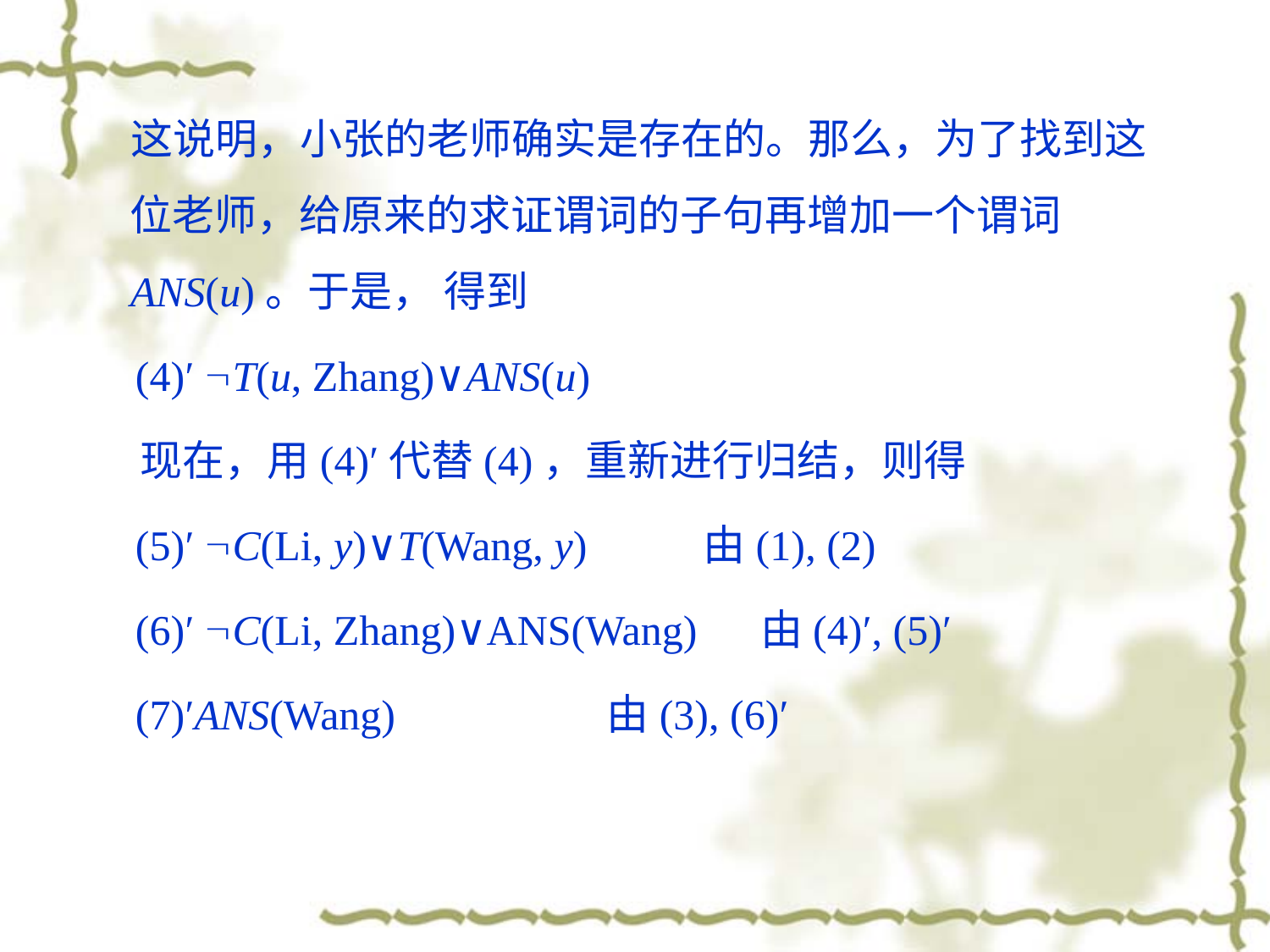

这说明，小张的老师确实是存在的。那么，为了找到这位老师，给原来的求证谓词的子句再增加一个谓词ANS(u)。于是， 得到
     (4)′ ¬T(u, Zhang)∨ANS(u)
     现在，用(4)′代替(4)，重新进行归结，则得
     (5)′ ¬C(Li, y)∨T(Wang, y)          由(1), (2)
     (6)′ ¬C(Li, Zhang)∨ANS(Wang)     由(4)′, (5)′
     (7)′ANS(Wang)                   由(3), (6)′